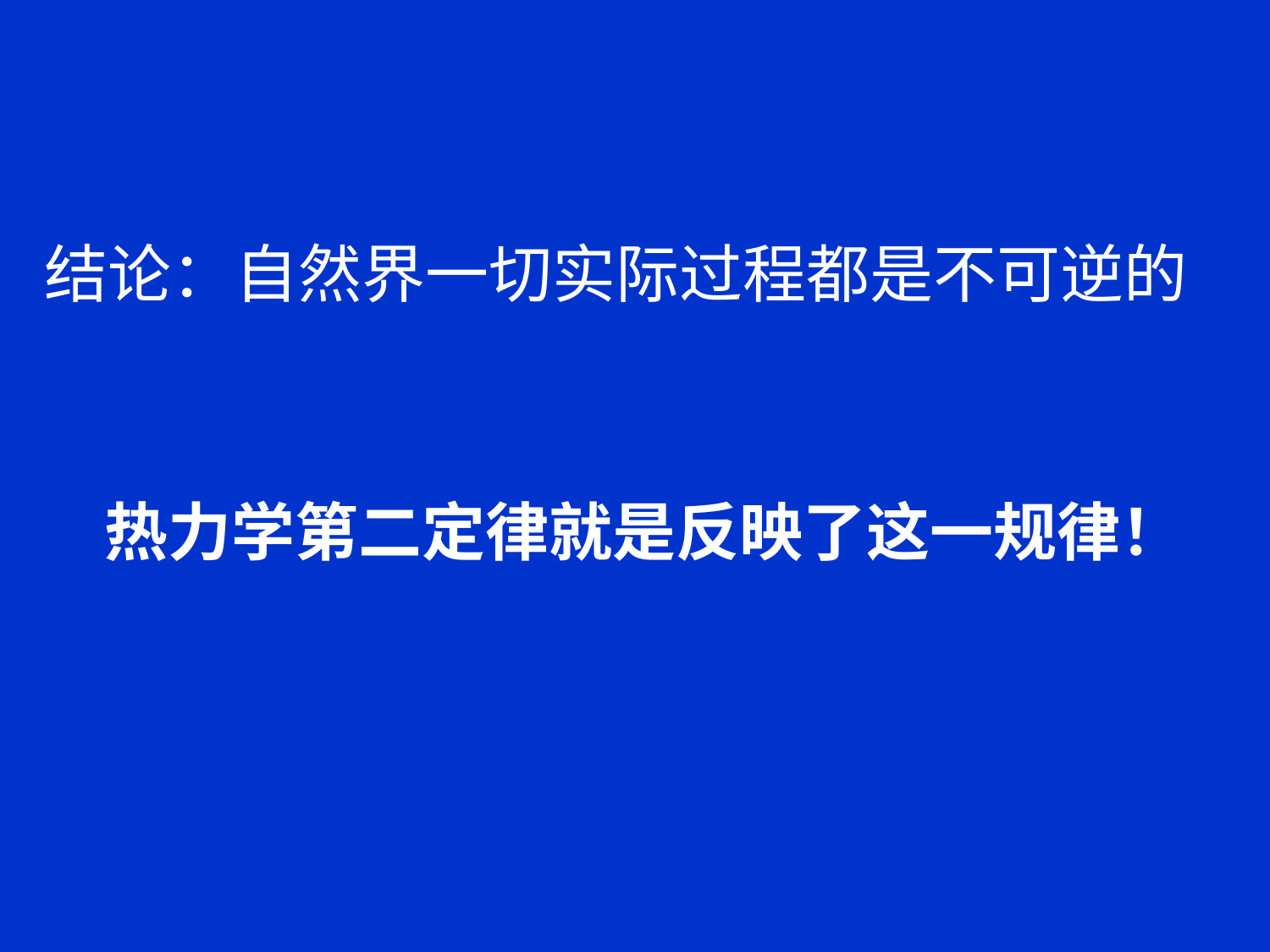

结论：自然界一切实际过程都是不可逆的
    热力学第二定律就是反映了这一规律！